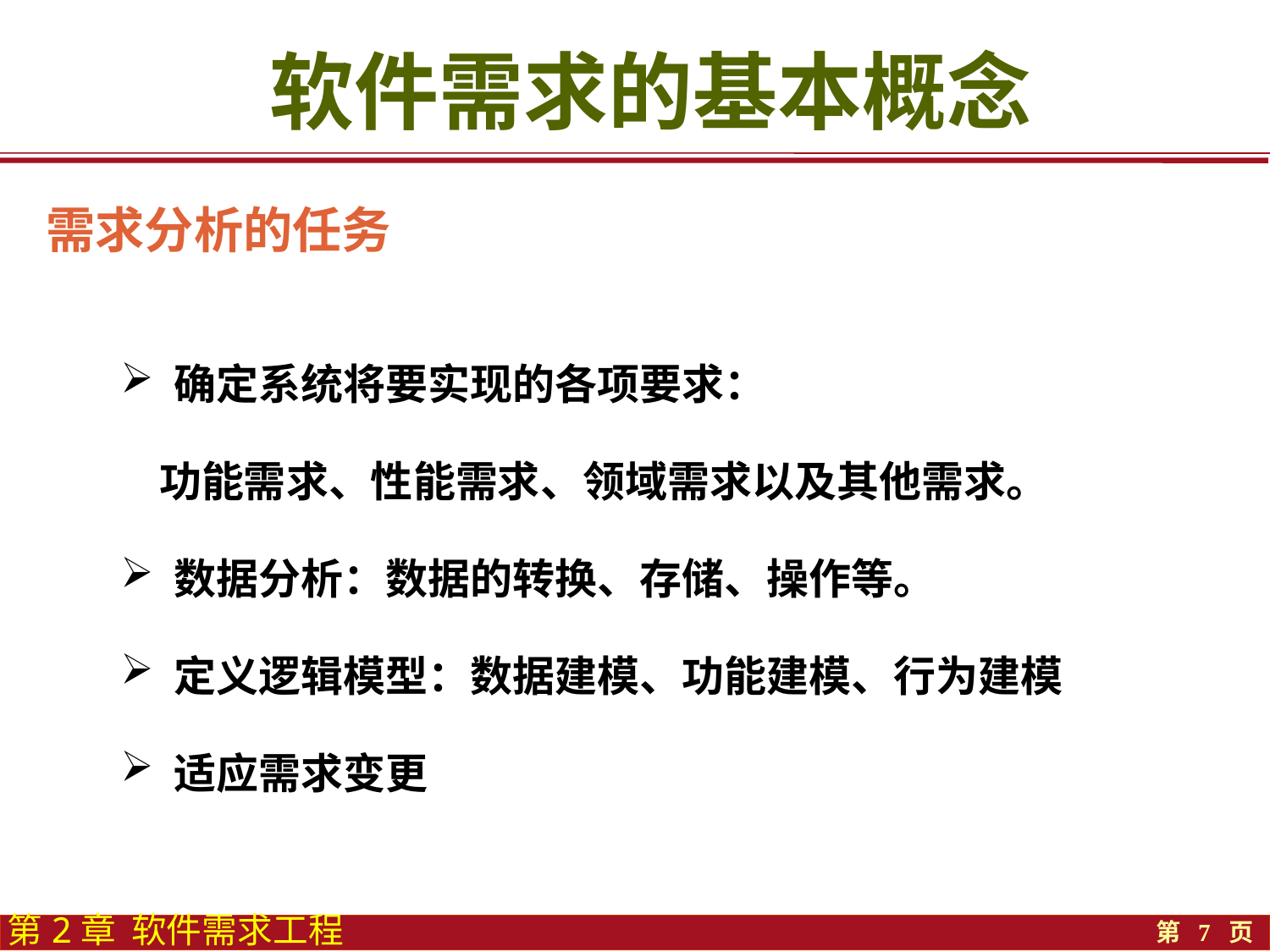

软件需求的基本概念
需求分析的任务
 确定系统将要实现的各项要求：
   功能需求、性能需求、领域需求以及其他需求。
 数据分析：数据的转换、存储、操作等。
 定义逻辑模型：数据建模、功能建模、行为建模
 适应需求变更